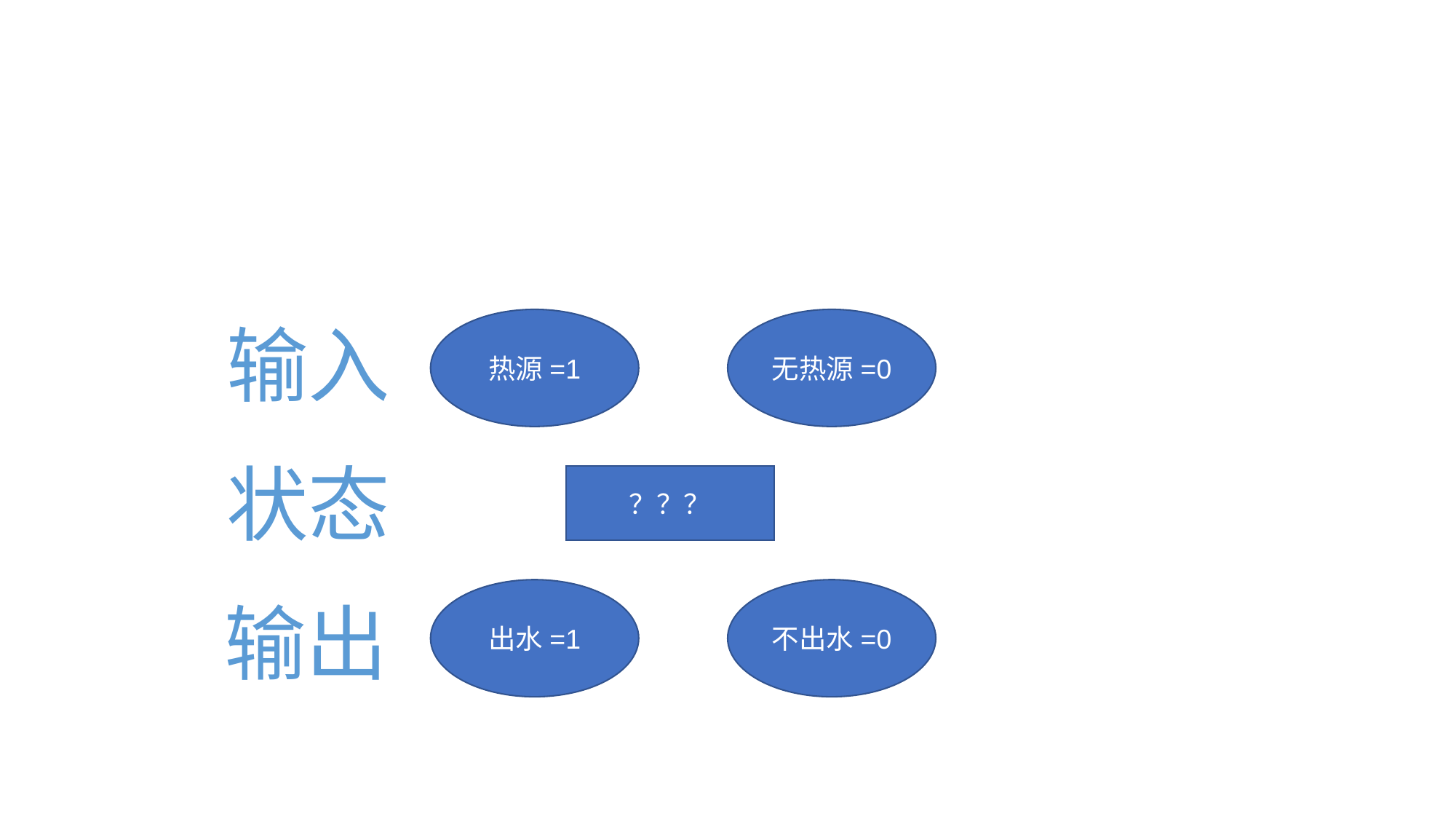

#

输入
热源=1
无热源=0
状态
？？？
出水=1
不出水=0
输出